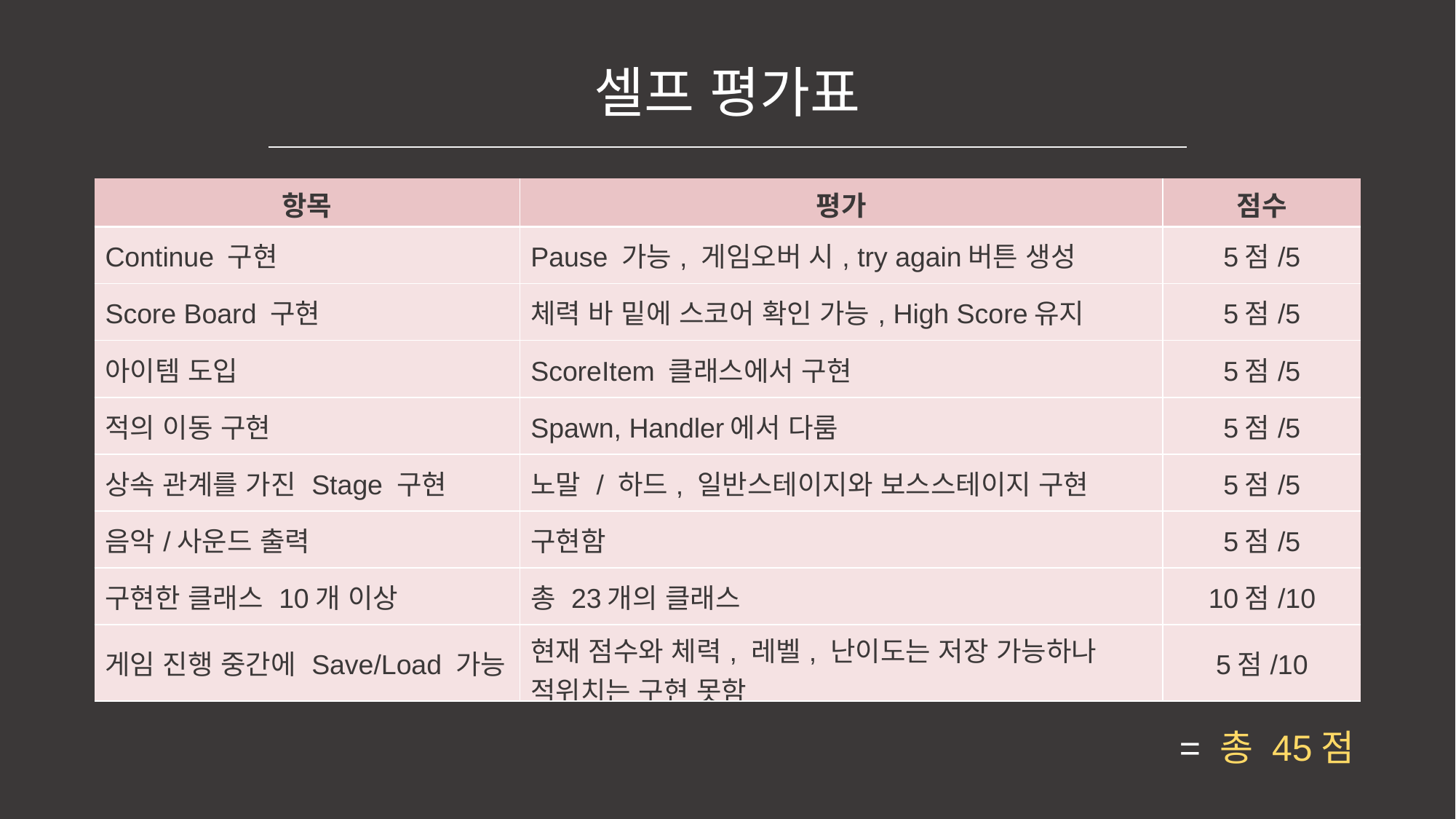

셀프 평가표
| 항목 | 평가 | 점수 |
| --- | --- | --- |
| Continue 구현 | Pause 가능, 게임오버 시, try again버튼 생성 | 5점/5 |
| Score Board 구현 | 체력 바 밑에 스코어 확인 가능, High Score유지 | 5점/5 |
| 아이템 도입 | ScoreItem 클래스에서 구현 | 5점/5 |
| 적의 이동 구현 | Spawn, Handler에서 다룸 | 5점/5 |
| 상속 관계를 가진 Stage 구현 | 노말 / 하드, 일반스테이지와 보스스테이지 구현 | 5점/5 |
| 음악/사운드 출력 | 구현함 | 5점/5 |
| 구현한 클래스 10개 이상 | 총 23개의 클래스 | 10점/10 |
| 게임 진행 중간에 Save/Load 가능 | 현재 점수와 체력, 레벨, 난이도는 저장 가능하나 적위치는 구현 못함 | 5점/10 |
 = 총 45점